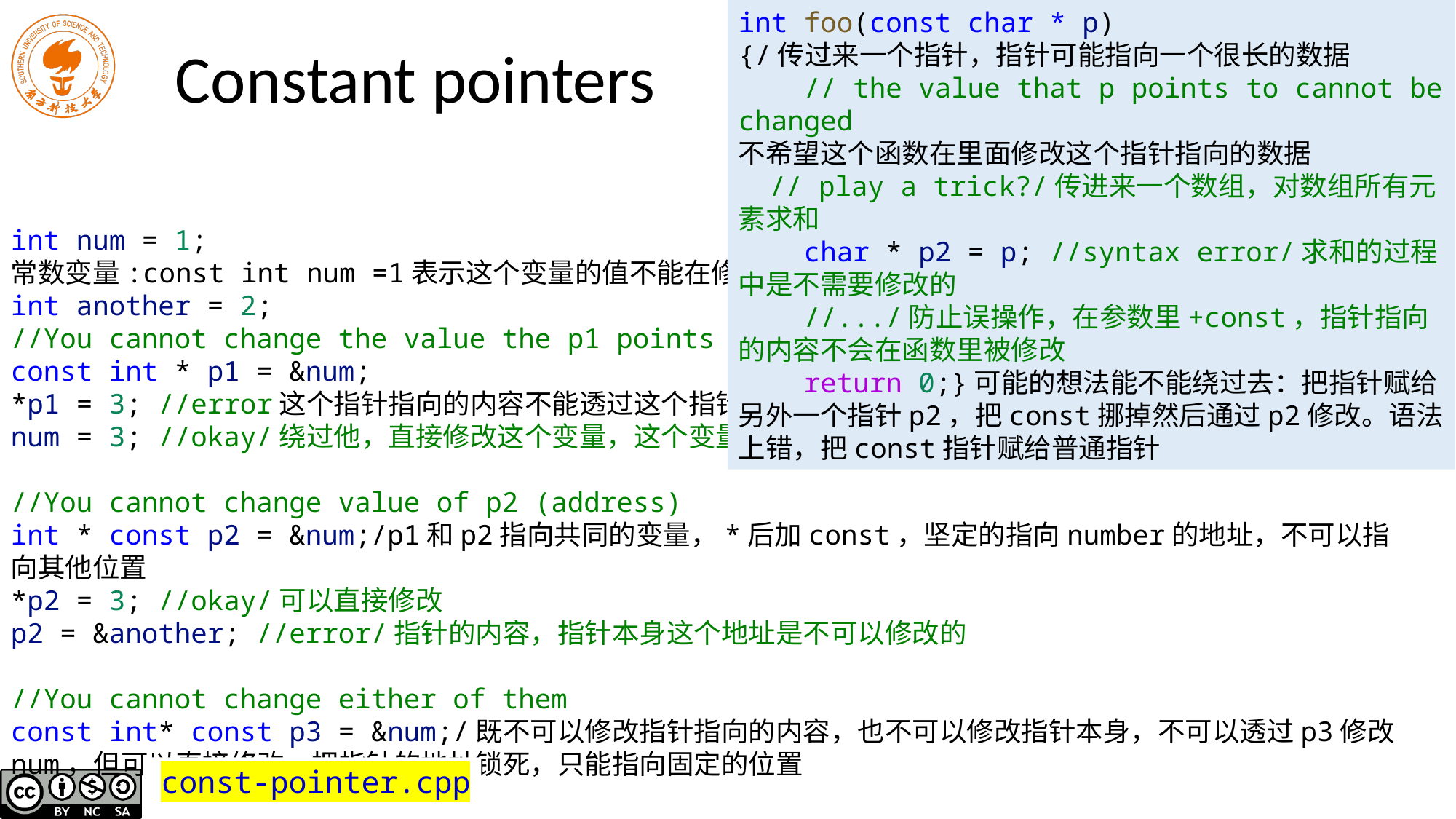

int foo(const char * p)
{/传过来一个指针，指针可能指向一个很长的数据
    // the value that p points to cannot be changed
不希望这个函数在里面修改这个指针指向的数据
    // play a trick?/传进来一个数组，对数组所有元素求和
    char * p2 = p; //syntax error/求和的过程中是不需要修改的
    //.../防止误操作，在参数里+const，指针指向的内容不会在函数里被修改
    return 0;}可能的想法能不能绕过去：把指针赋给另外一个指针p2，把const挪掉然后通过p2修改。语法上错，把const指针赋给普通指针
# Constant pointers
int num = 1;
常数变量:const int num =1表示这个变量的值不能在修改
int another = 2;
//You cannot change the value the p1 points to through p1
const int * p1 = &num;
*p1 = 3; //error这个指针指向的内容不能透过这个指针去修改
num = 3; //okay/绕过他，直接修改这个变量，这个变量是一个普通的整数变量
//You cannot change value of p2 (address)
int * const p2 = &num;/p1和p2指向共同的变量，*后加const，坚定的指向number的地址，不可以指向其他位置
*p2 = 3; //okay/可以直接修改
p2 = &another; //error/指针的内容，指针本身这个地址是不可以修改的
//You cannot change either of them
const int* const p3 = &num;/既不可以修改指针指向的内容，也不可以修改指针本身，不可以透过p3修改num，但可以直接修改，把指针的地址锁死，只能指向固定的位置
const-pointer.cpp